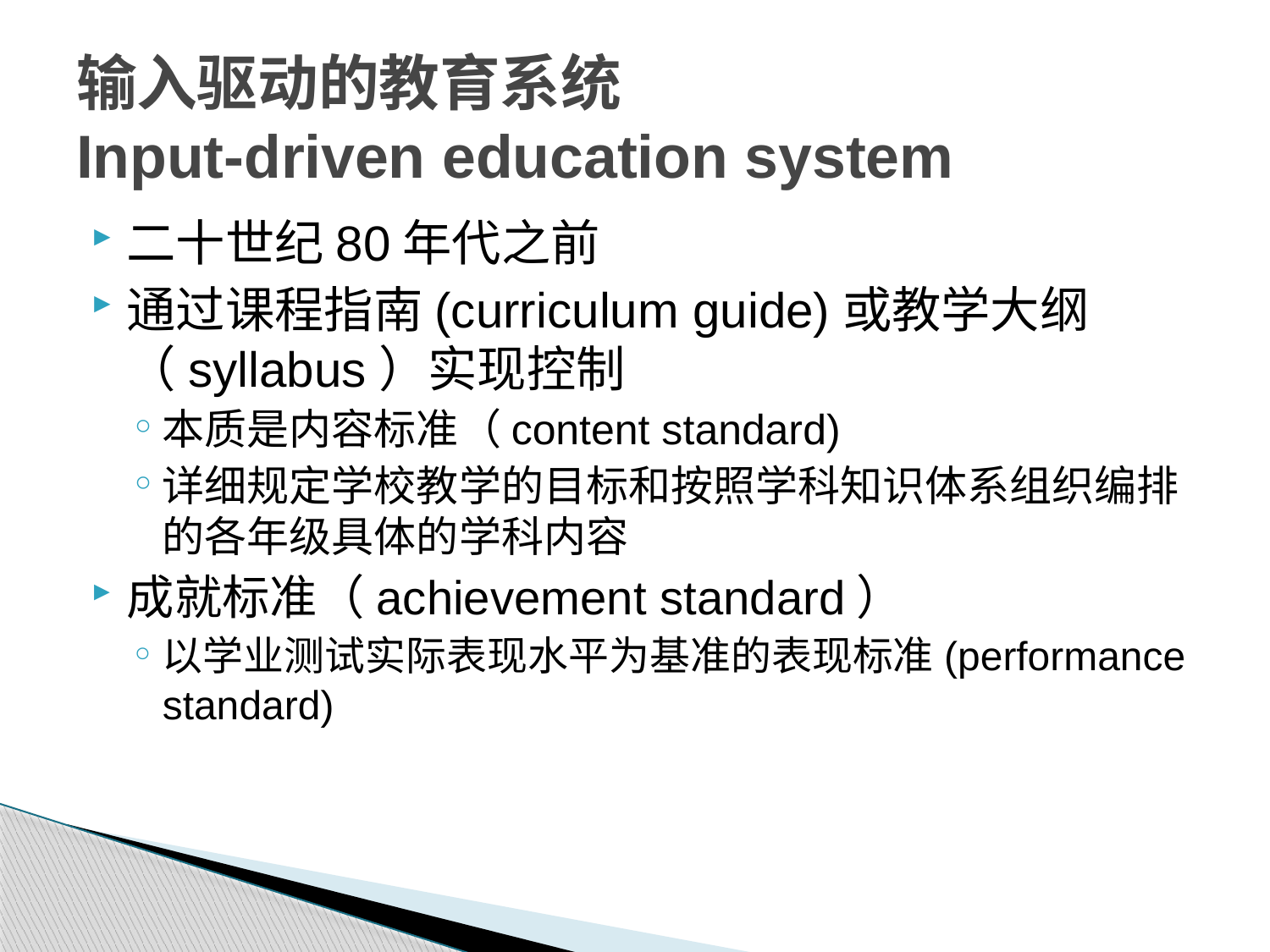

# 输入驱动的教育系统 Input-driven education system
二十世纪80年代之前
通过课程指南(curriculum guide)或教学大纲（syllabus）实现控制
本质是内容标准（content standard)
详细规定学校教学的目标和按照学科知识体系组织编排的各年级具体的学科内容
成就标准（achievement standard）
以学业测试实际表现水平为基准的表现标准(performance standard)